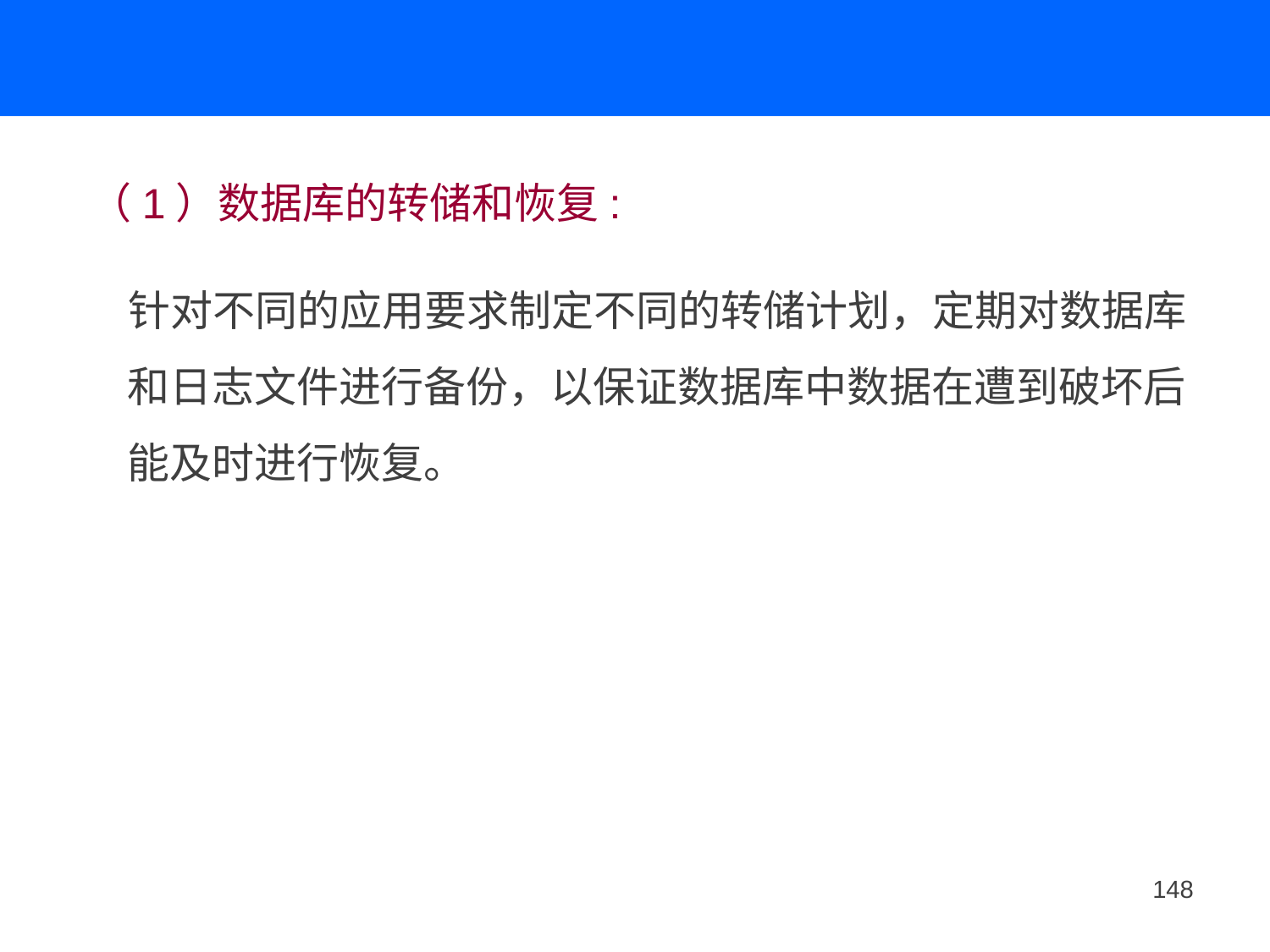

（1）数据库的转储和恢复:
   针对不同的应用要求制定不同的转储计划，定期对数据库和日志文件进行备份，以保证数据库中数据在遭到破坏后能及时进行恢复。
148